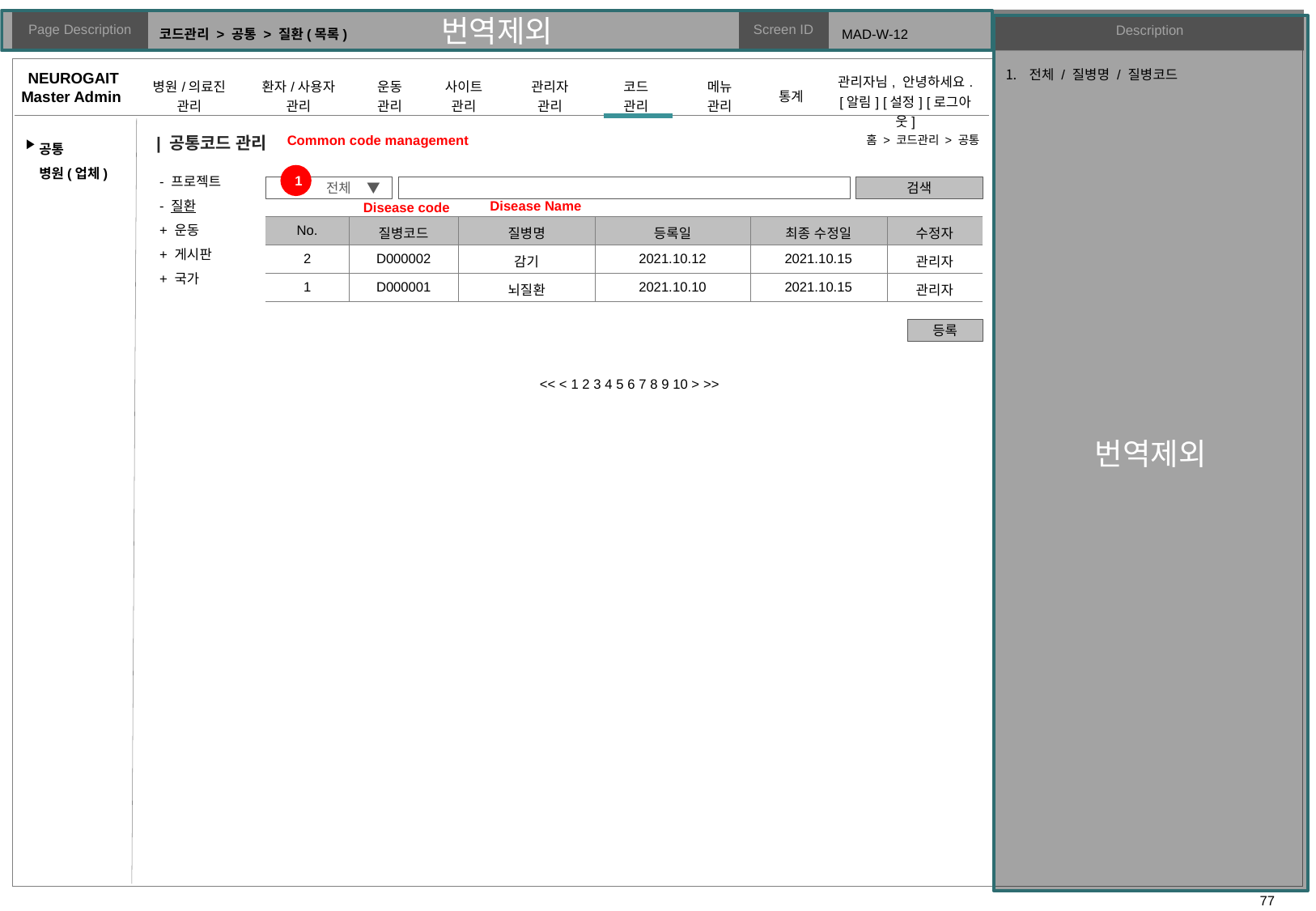

# 코드관리 > 공통 > 질환(목록)
MAD-W-12
전체 / 질병명 / 질병코드

| 공통코드 관리
홈 > 코드관리 > 공통
▶
Common code management
- 프로젝트
- 질환
+ 운동
+ 게시판
+ 국가
1
전체    ▼

검색
Disease Name
Disease code
| No. | 질병코드 | 질병명 | 등록일 | 최종 수정일 | 수정자 |
| --- | --- | --- | --- | --- | --- |
| 2 | D000002 | 감기 | 2021.10.12 | 2021.10.15 | 관리자 |
| 1 | D000001 | 뇌질환 | 2021.10.10 | 2021.10.15 | 관리자 |
등록
<< < 1 2 3 4 5 6 7 8 9 10 > >>